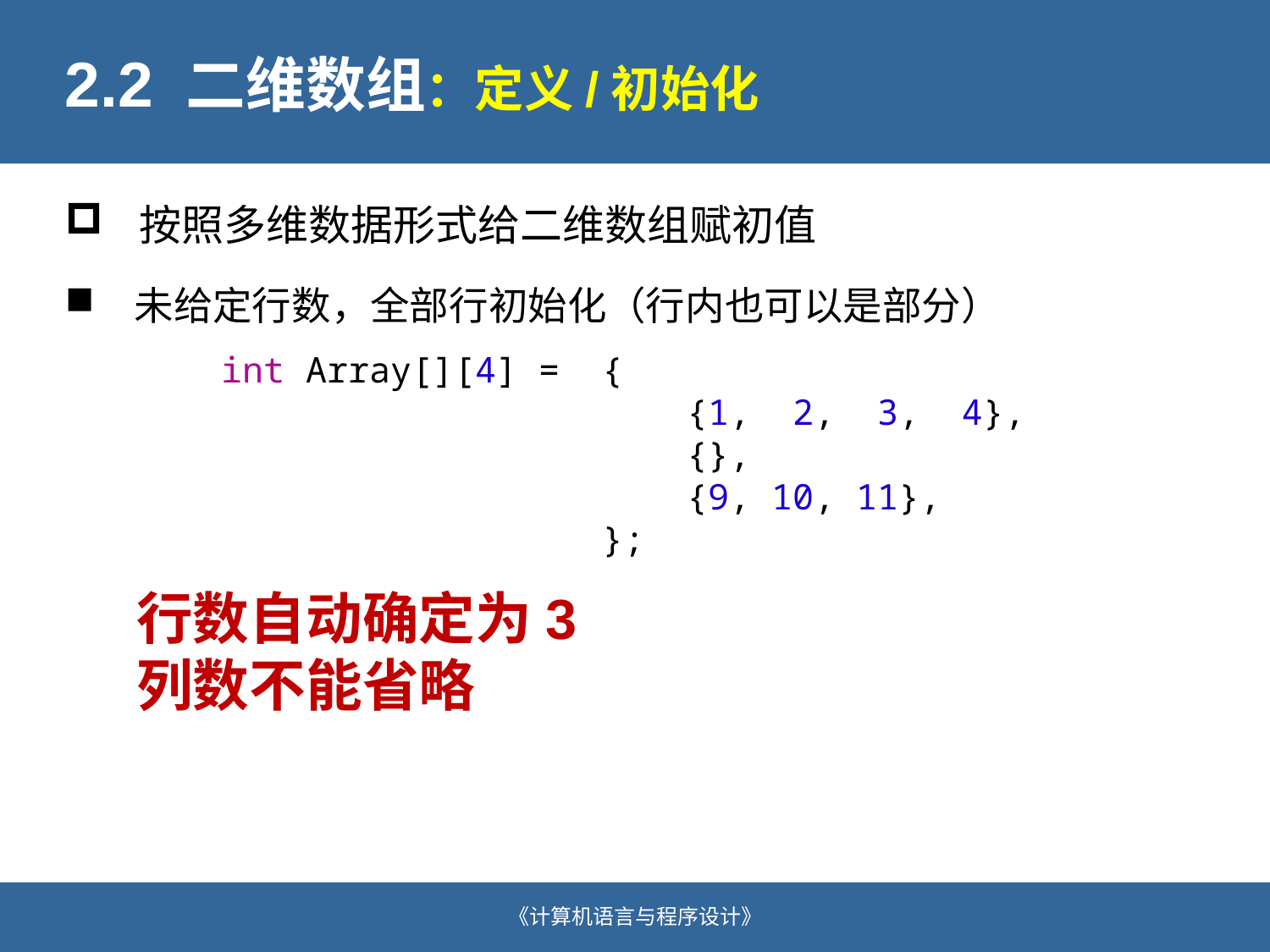

# 2.2 二维数组：定义/初始化
按照多维数据形式给二维数组赋初值

未给定行数，全部行初始化（行内也可以是部分）
int Array[][4] =  {
                      {1,  2,  3,  4},
                      {},
                      {9, 10, 11},
                  };
行数自动确定为3
列数不能省略

《计算机语言与程序设计》
48